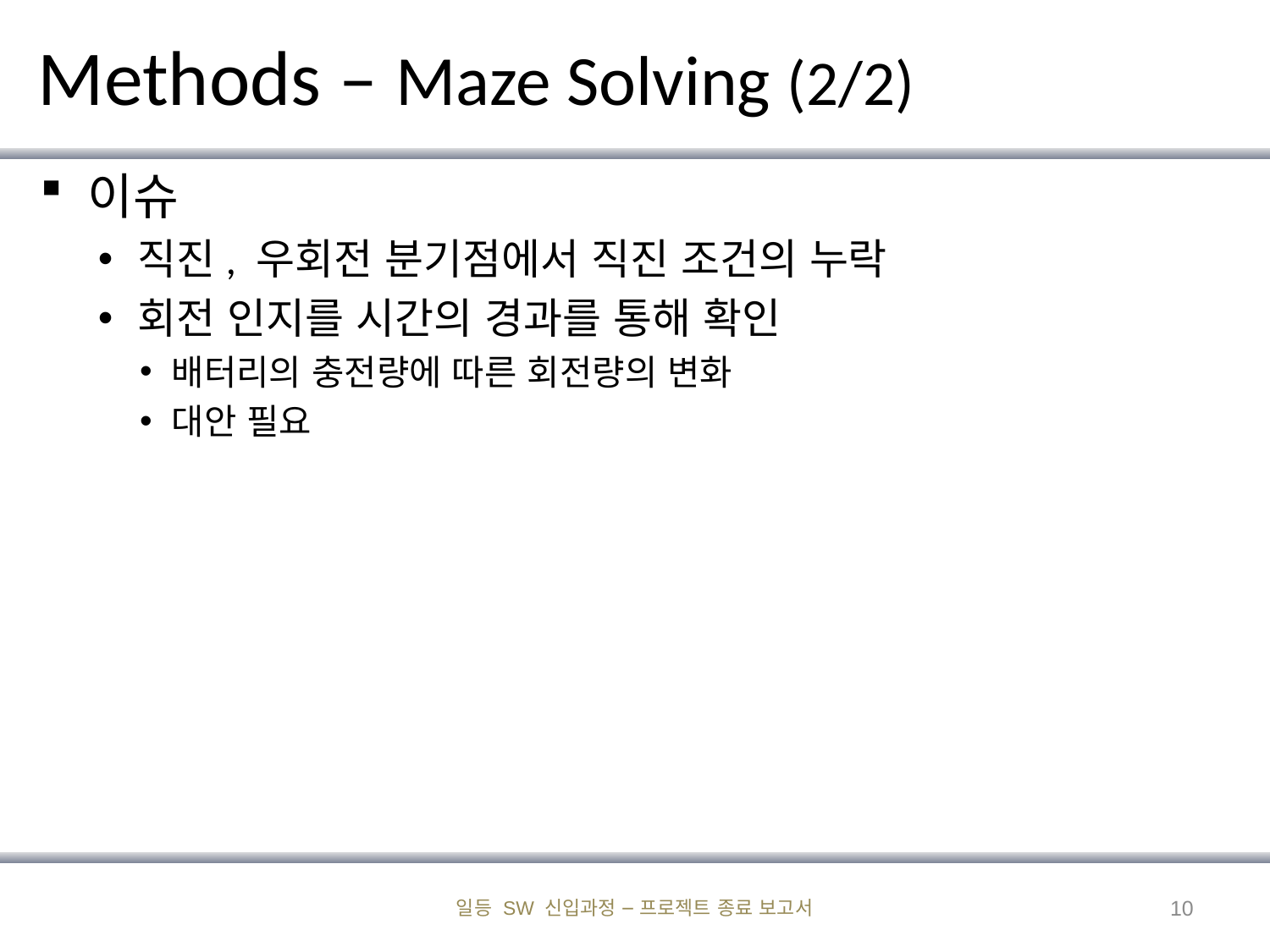

# Methods – Maze Solving (2/2)
이슈
직진, 우회전 분기점에서 직진 조건의 누락
회전 인지를 시간의 경과를 통해 확인
배터리의 충전량에 따른 회전량의 변화
대안 필요
일등 SW 신입과정 – 프로젝트 종료 보고서
10